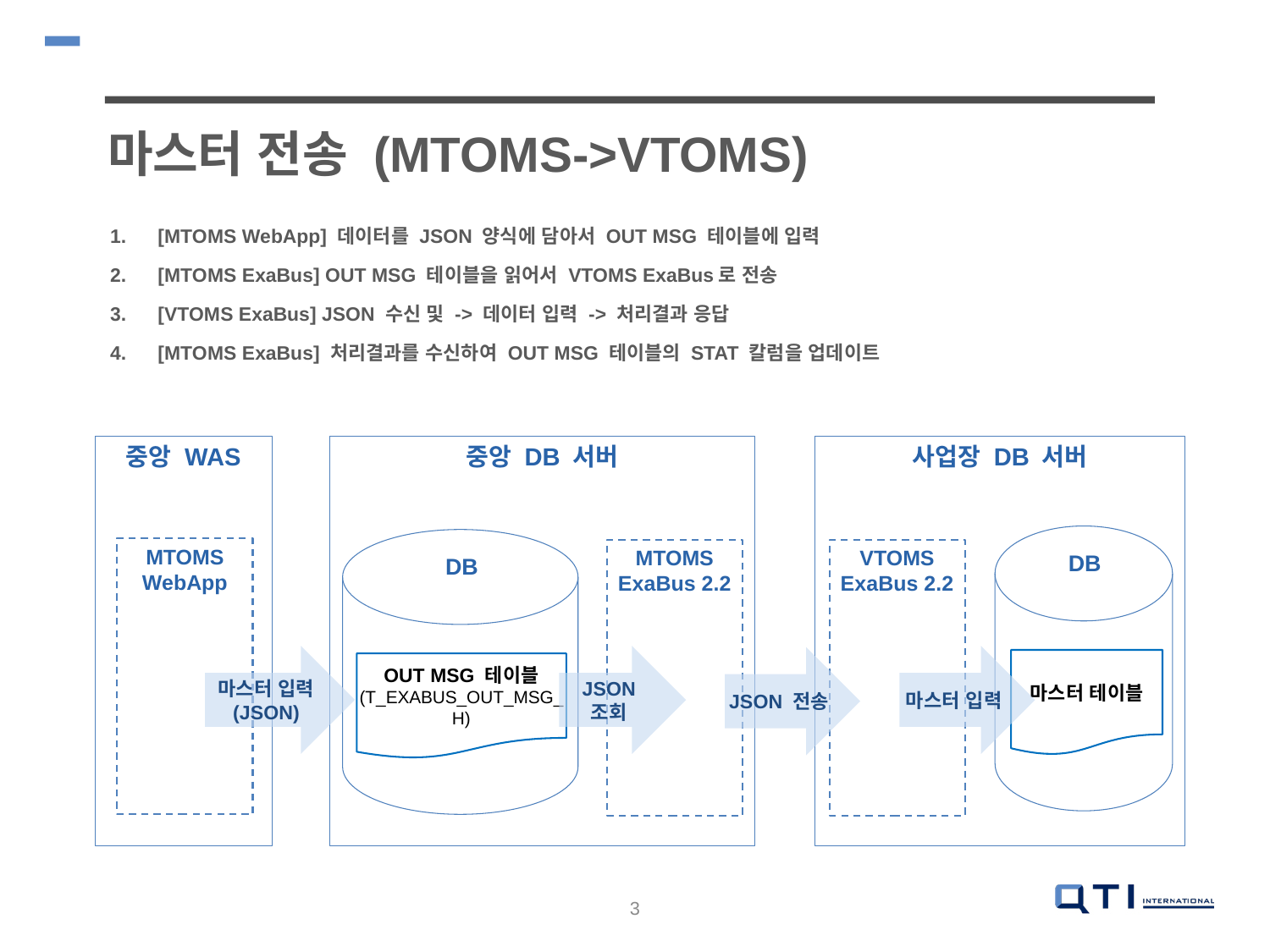

마스터 전송 (MTOMS->VTOMS)
[MTOMS WebApp] 데이터를 JSON 양식에 담아서 OUT MSG 테이블에 입력
[MTOMS ExaBus] OUT MSG 테이블을 읽어서 VTOMS ExaBus로 전송
[VTOMS ExaBus] JSON 수신 및 -> 데이터 입력 -> 처리결과 응답
[MTOMS ExaBus] 처리결과를 수신하여 OUT MSG 테이블의 STAT 칼럼을 업데이트
중앙 WAS
중앙 DB 서버
사업장 DB 서버

MTOMS
WebApp
MTOMS
ExaBus 2.2
VTOMS
ExaBus 2.2
DB
DB
마스터 입력
(JSON)
JSON 조회
마스터 입력
JSON 전송
마스터 테이블
OUT MSG 테이블
(T_EXABUS_OUT_MSG_H)
3